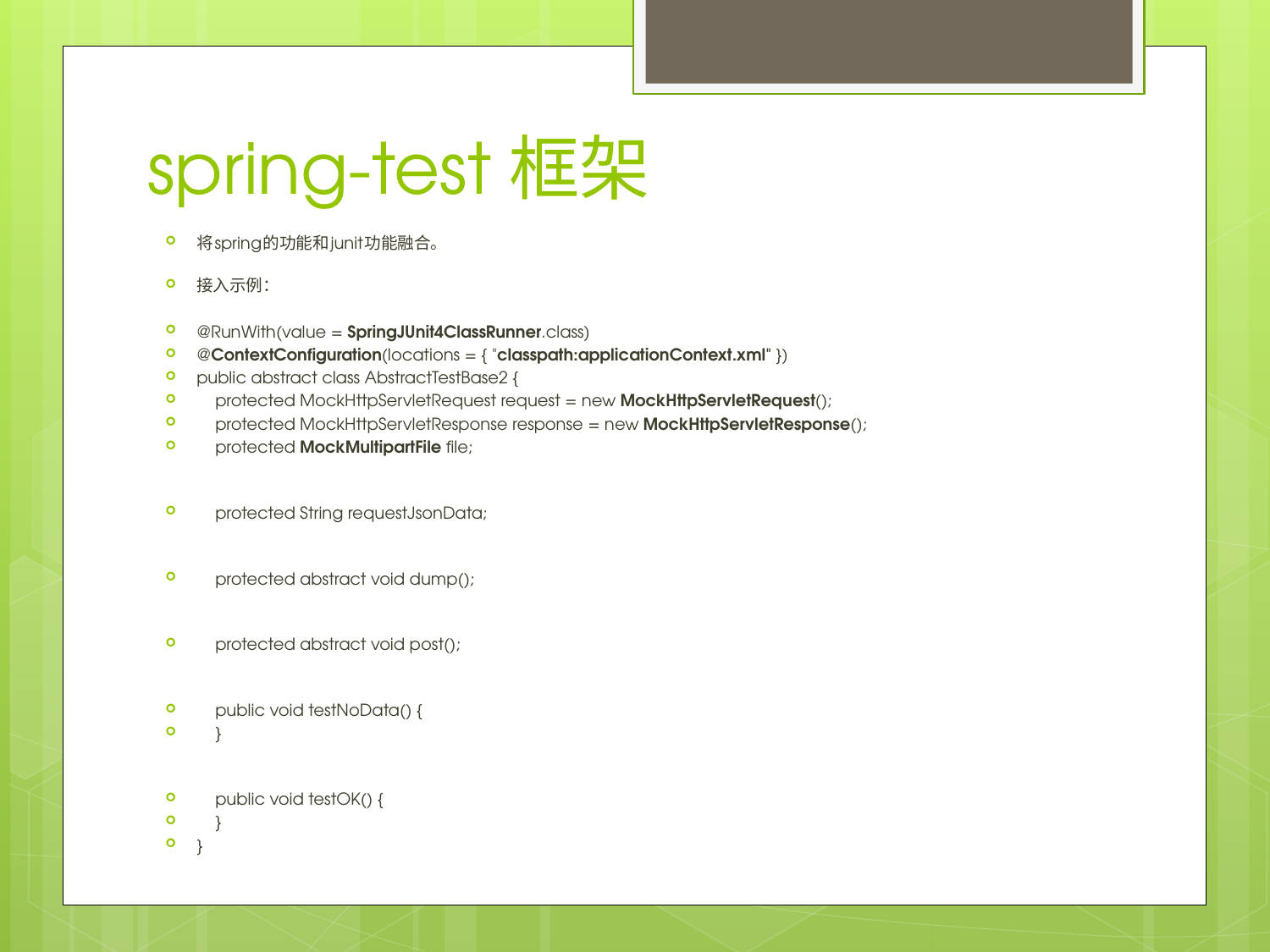

# spring-test框架
将spring的功能和junit功能融合。
接入示例：

@RunWith(value = SpringJUnit4ClassRunner.class)
@ContextConfiguration(locations = { "classpath:applicationContext.xml" })
public abstract class AbstractTestBase2 {
    protected MockHttpServletRequest request = new MockHttpServletRequest();
    protected MockHttpServletResponse response = new MockHttpServletResponse();
    protected MockMultipartFile file;

    protected String requestJsonData;

    protected abstract void dump();

    protected abstract void post();

    public void testNoData() {
    }

    public void testOK() {
    }
}